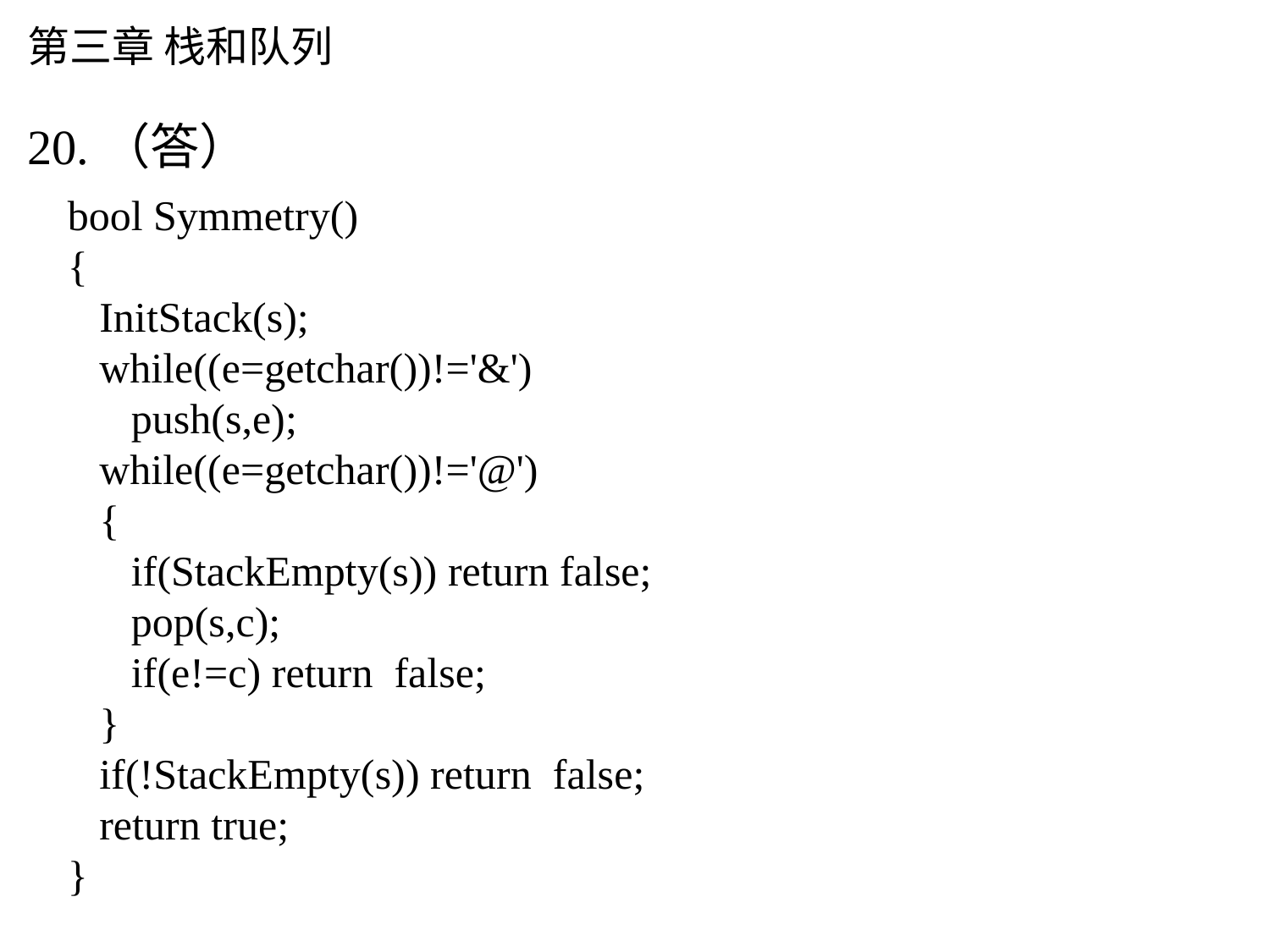

# 第三章 栈和队列
20.（答）
bool Symmetry()
{
   InitStack(s);
   while((e=getchar())!='&')
      push(s,e);
   while((e=getchar())!='@')
   {
      if(StackEmpty(s)) return false;
      pop(s,c);
      if(e!=c) return  false;
   }
   if(!StackEmpty(s)) return  false;
   return true;
}